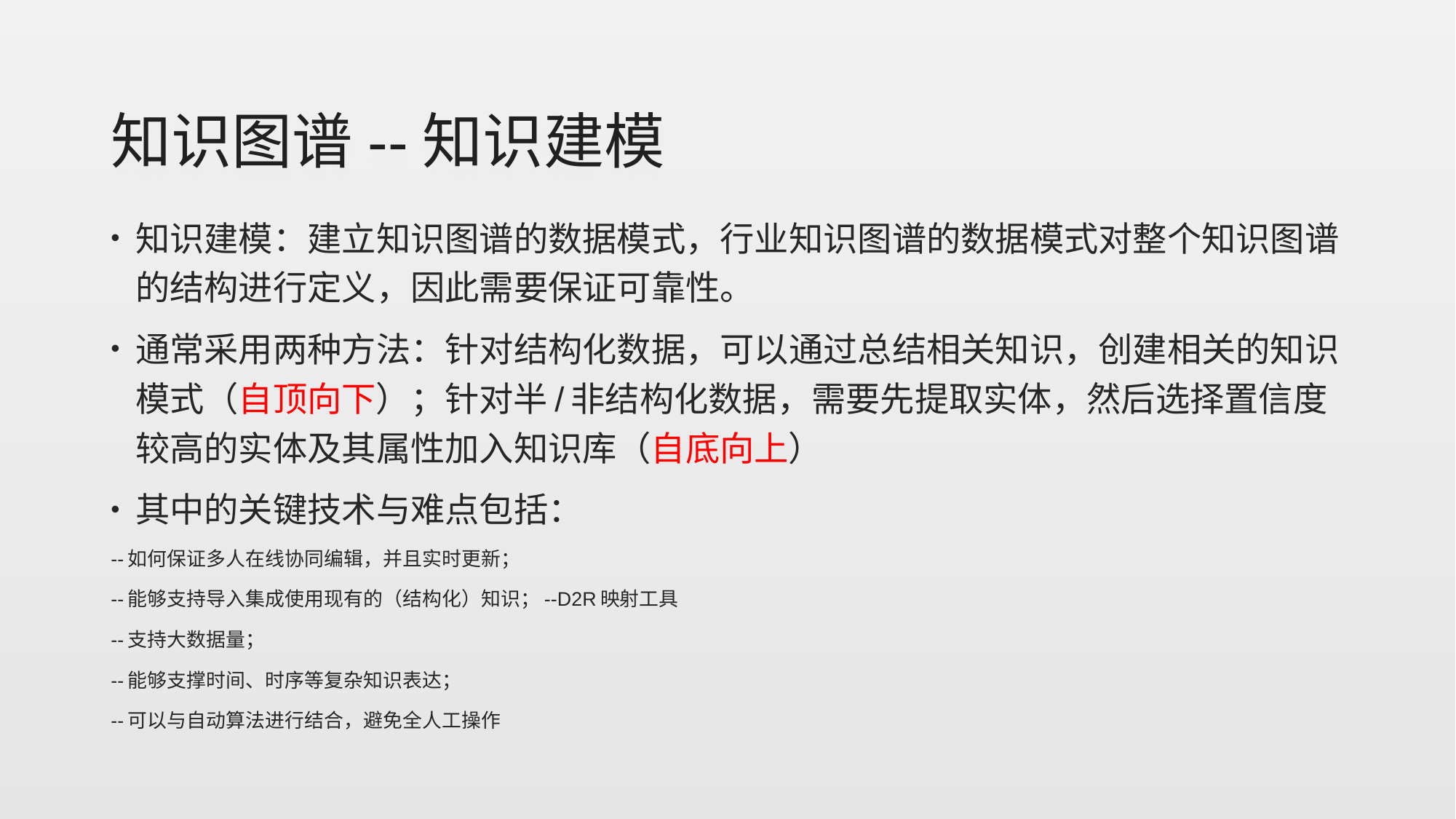

# 知识图谱--知识建模
知识建模：建立知识图谱的数据模式，行业知识图谱的数据模式对整个知识图谱的结构进行定义，因此需要保证可靠性。
通常采用两种方法：针对结构化数据，可以通过总结相关知识，创建相关的知识模式（自顶向下）；针对半/非结构化数据，需要先提取实体，然后选择置信度较高的实体及其属性加入知识库（自底向上）
其中的关键技术与难点包括：
--如何保证多人在线协同编辑，并且实时更新；
--能够支持导入集成使用现有的（结构化）知识；--D2R映射工具
--支持大数据量；
--能够支撑时间、时序等复杂知识表达；
--可以与自动算法进行结合，避免全人工操作